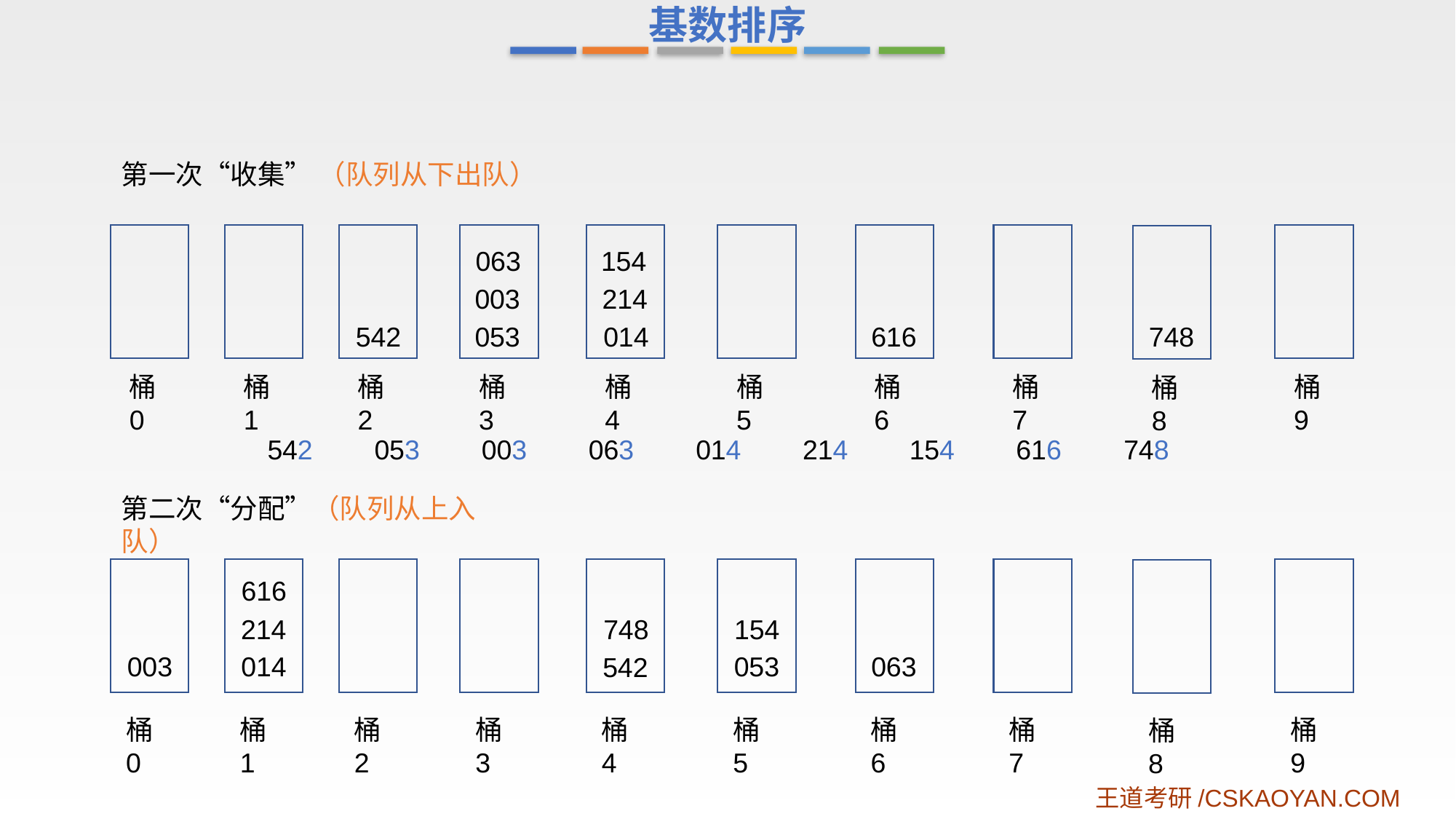

基数排序

第一次“收集” （队列从下出队）

063
154
003
214
542
053
014
616
748
桶0
桶1
桶2
桶3
桶4
桶5
桶6
桶7
桶9
桶8
542
053
003
063
014
214
154
616
748
第二次“分配”（队列从上入队）

616
214
748
154
003
014
053
063
542
桶0
桶1
桶2
桶3
桶4
桶5
桶6
桶7
桶9
桶8
王道考研/CSKAOYAN.COM